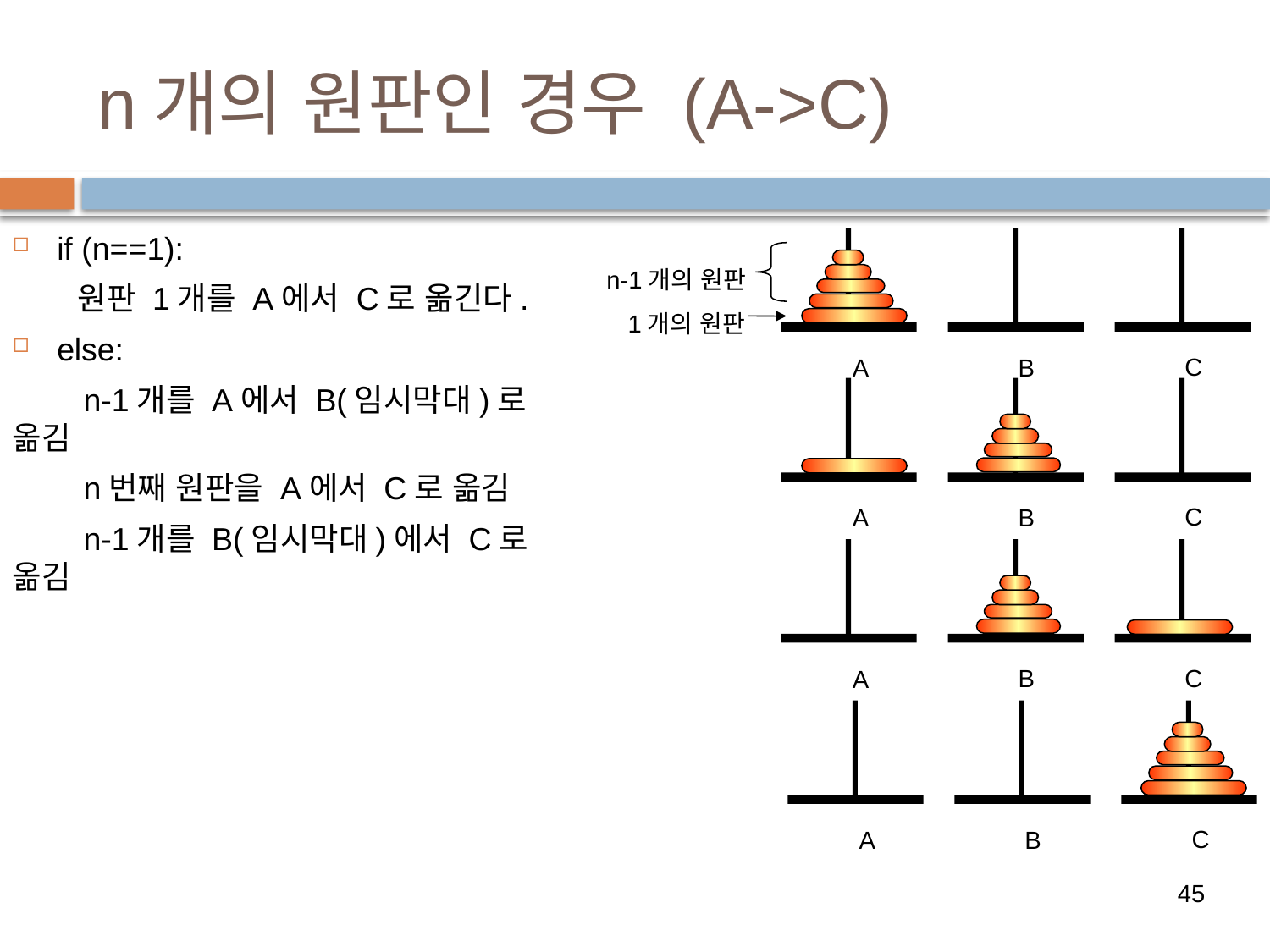

# n개의 원판인 경우 (A->C)
if (n==1):
        원판 1개를 A에서 C로 옮긴다.
else:
        n-1개를 A에서 B(임시막대)로 옮김
        n번째 원판을 A에서 C로 옮김
        n-1개를 B(임시막대)에서 C로 옮김

n-1개의 원판

1개의 원판

C
B
A

C
B
A

C
B
A

C
B
A
45